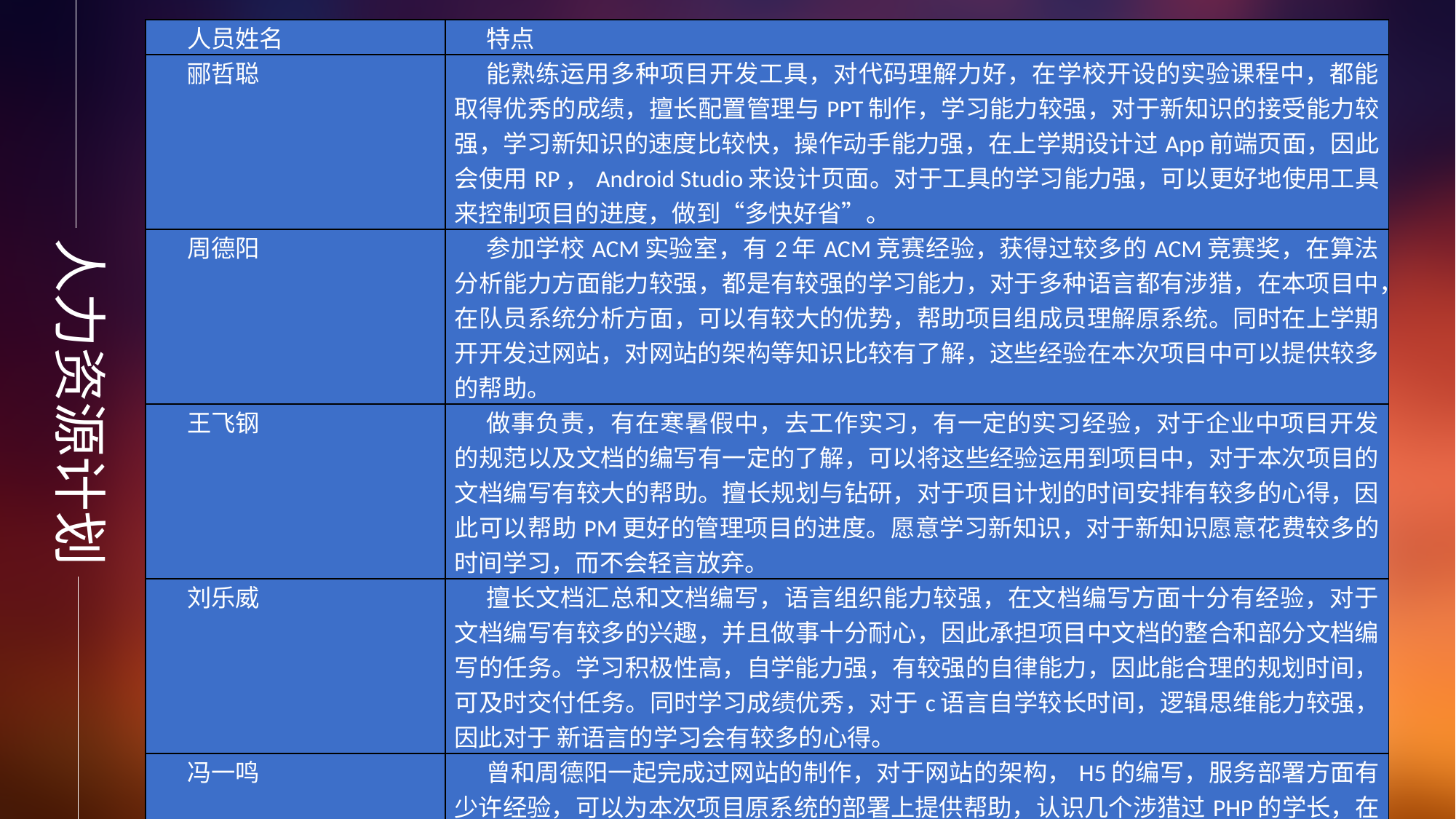

| 人员姓名 | 特点 |
| --- | --- |
| 郦哲聪 | 能熟练运用多种项目开发工具，对代码理解力好，在学校开设的实验课程中，都能取得优秀的成绩，擅长配置管理与PPT制作，学习能力较强，对于新知识的接受能力较强，学习新知识的速度比较快，操作动手能力强，在上学期设计过App前端页面，因此会使用RP，Android Studio来设计页面。对于工具的学习能力强，可以更好地使用工具来控制项目的进度，做到“多快好省”。 |
| 周德阳 | 参加学校ACM实验室，有2年ACM竞赛经验，获得过较多的ACM竞赛奖，在算法分析能力方面能力较强，都是有较强的学习能力，对于多种语言都有涉猎，在本项目中，在队员系统分析方面，可以有较大的优势，帮助项目组成员理解原系统。同时在上学期开开发过网站，对网站的架构等知识比较有了解，这些经验在本次项目中可以提供较多的帮助。 |
| 王飞钢 | 做事负责，有在寒暑假中，去工作实习，有一定的实习经验，对于企业中项目开发的规范以及文档的编写有一定的了解，可以将这些经验运用到项目中，对于本次项目的文档编写有较大的帮助。擅长规划与钻研，对于项目计划的时间安排有较多的心得，因此可以帮助PM更好的管理项目的进度。愿意学习新知识，对于新知识愿意花费较多的时间学习，而不会轻言放弃。 |
| 刘乐威 | 擅长文档汇总和文档编写，语言组织能力较强，在文档编写方面十分有经验，对于文档编写有较多的兴趣，并且做事十分耐心，因此承担项目中文档的整合和部分文档编写的任务。学习积极性高，自学能力强，有较强的自律能力，因此能合理的规划时间，可及时交付任务。同时学习成绩优秀，对于c语言自学较长时间，逻辑思维能力较强，因此对于 新语言的学习会有较多的心得。 |
| 冯一鸣 | 曾和周德阳一起完成过网站的制作，对于网站的架构，H5的编写，服务部署方面有少许经验，可以为本次项目原系统的部署上提供帮助，认识几个涉猎过PHP的学长，在理解系统上，可以随时找找人帮忙。做事比较有耐心，当遇到问题时会自己比价有耐心的钻研， 所以比较愿意研究原系统的PHP代码以及项目的技术。 |
人力资源计划